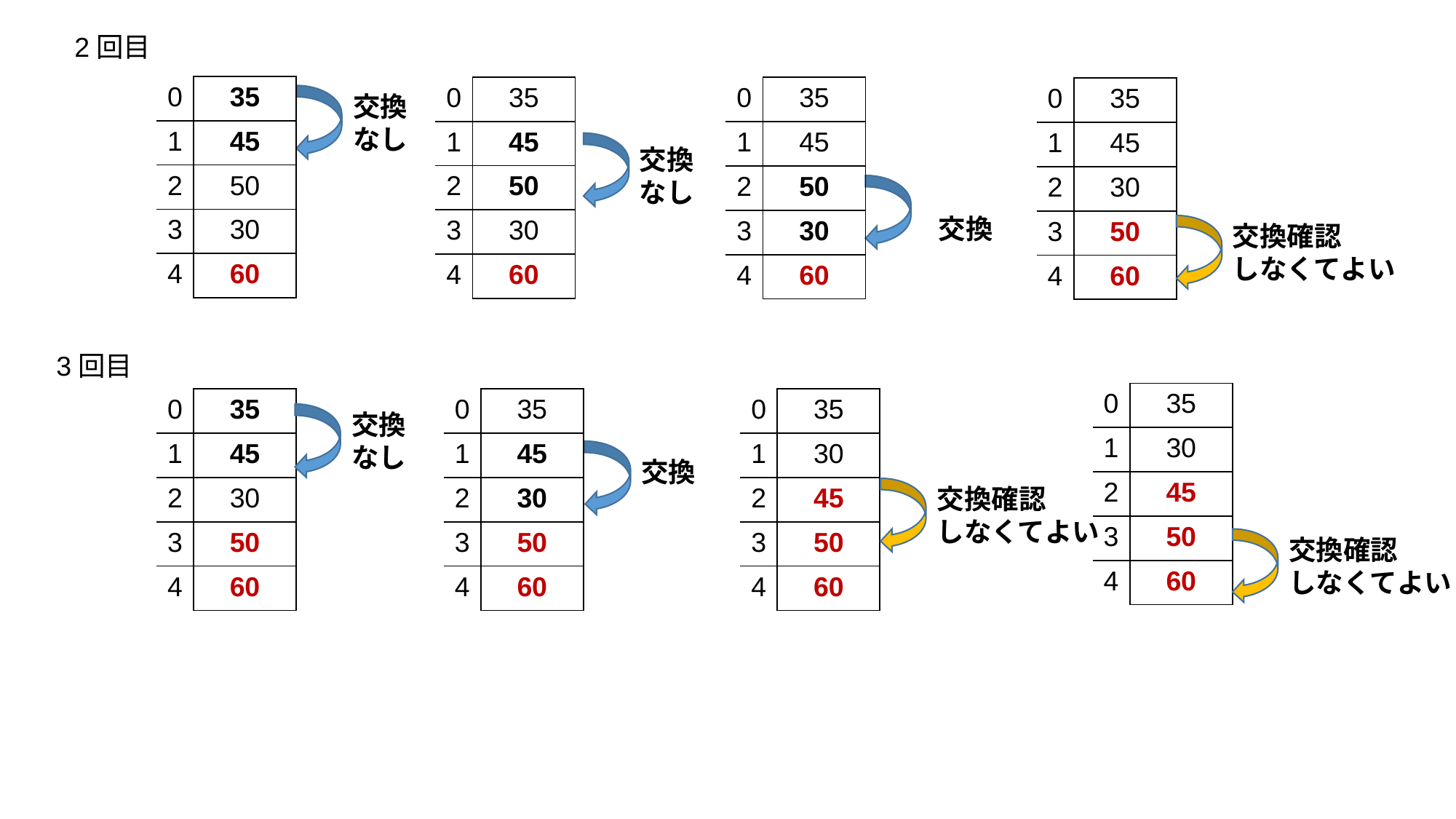

2回目
| 0 | 35 |
| --- | --- |
| 1 | 45 |
| 2 | 50 |
| 3 | 30 |
| 4 | 60 |
| 0 | 35 |
| --- | --- |
| 1 | 45 |
| 2 | 50 |
| 3 | 30 |
| 4 | 60 |
| 0 | 35 |
| --- | --- |
| 1 | 45 |
| 2 | 50 |
| 3 | 30 |
| 4 | 60 |
| 0 | 35 |
| --- | --- |
| 1 | 45 |
| 2 | 30 |
| 3 | 50 |
| 4 | 60 |
交換なし

交換なし

交換
交換確認
しなくてよい

3回目
| 0 | 35 |
| --- | --- |
| 1 | 30 |
| 2 | 45 |
| 3 | 50 |
| 4 | 60 |
| 0 | 35 |
| --- | --- |
| 1 | 45 |
| 2 | 30 |
| 3 | 50 |
| 4 | 60 |
| 0 | 35 |
| --- | --- |
| 1 | 45 |
| 2 | 30 |
| 3 | 50 |
| 4 | 60 |
| 0 | 35 |
| --- | --- |
| 1 | 30 |
| 2 | 45 |
| 3 | 50 |
| 4 | 60 |
交換なし

交換
交換確認
しなくてよい

交換確認
しなくてよい